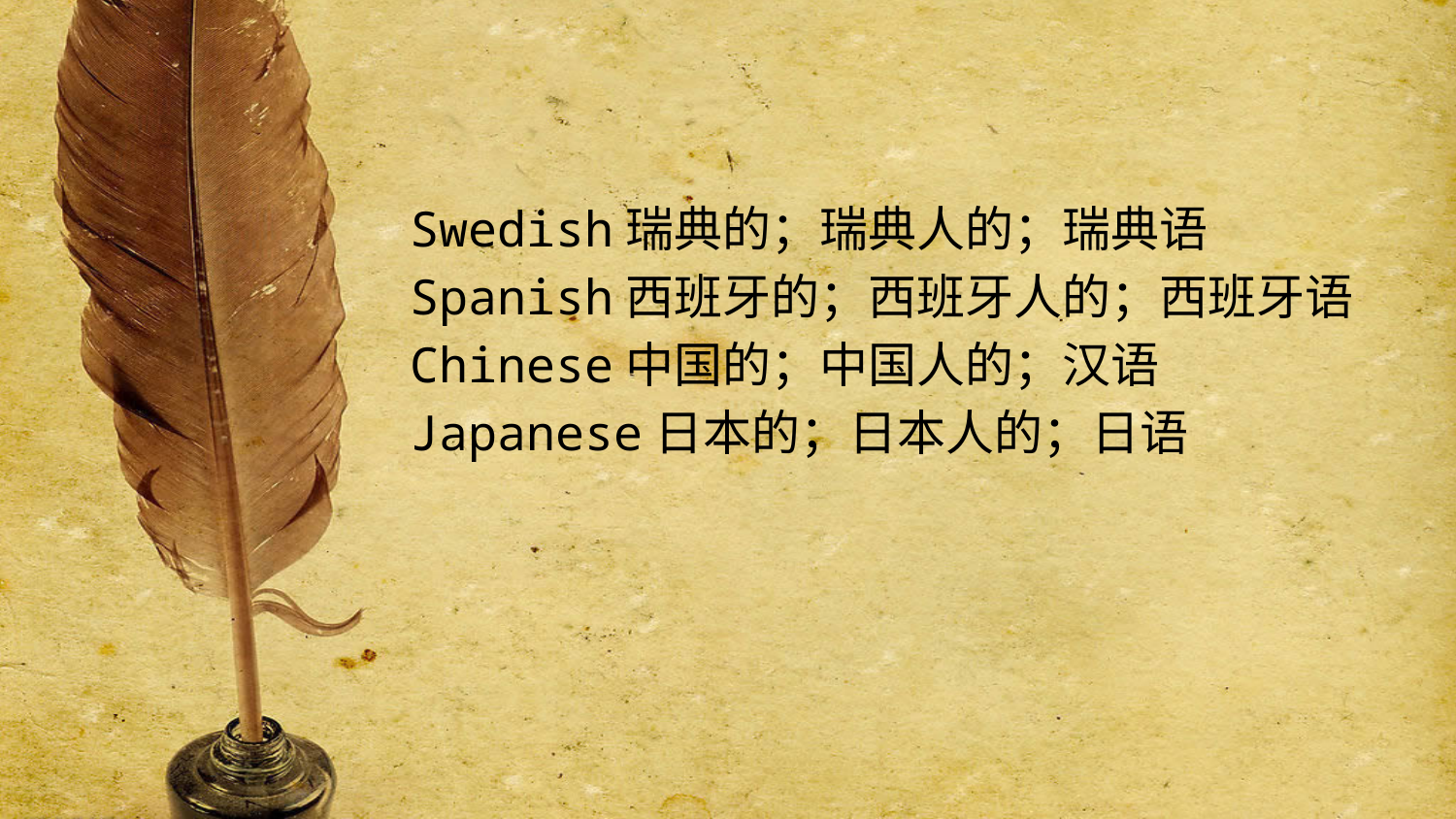

#
Swedish瑞典的；瑞典人的；瑞典语
Spanish西班牙的；西班牙人的；西班牙语
Chinese中国的；中国人的；汉语
Japanese日本的；日本人的；日语